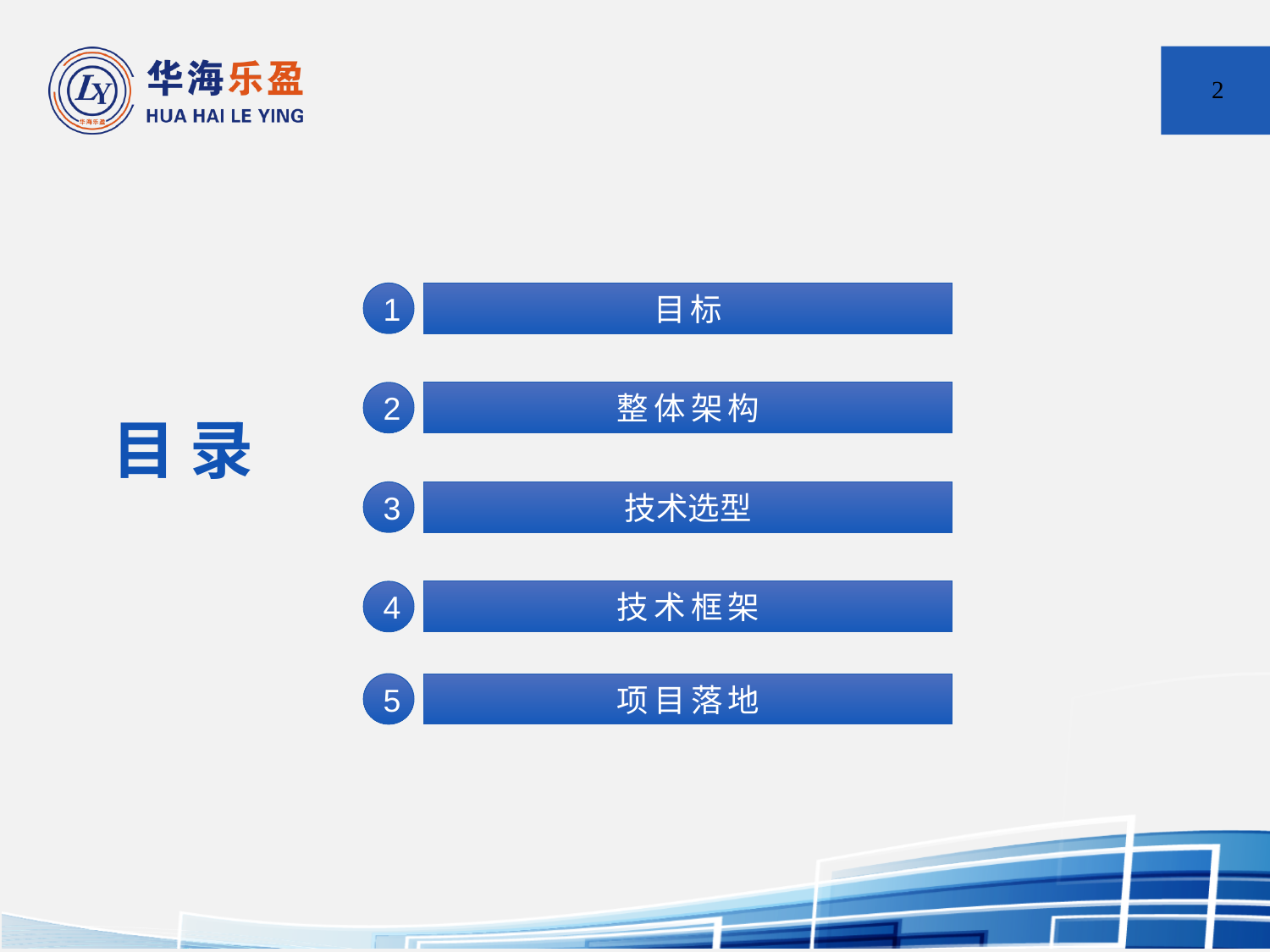

2
1
目标
2
整体架构
目 录
3
技术选型
4
技术框架
5
项目落地